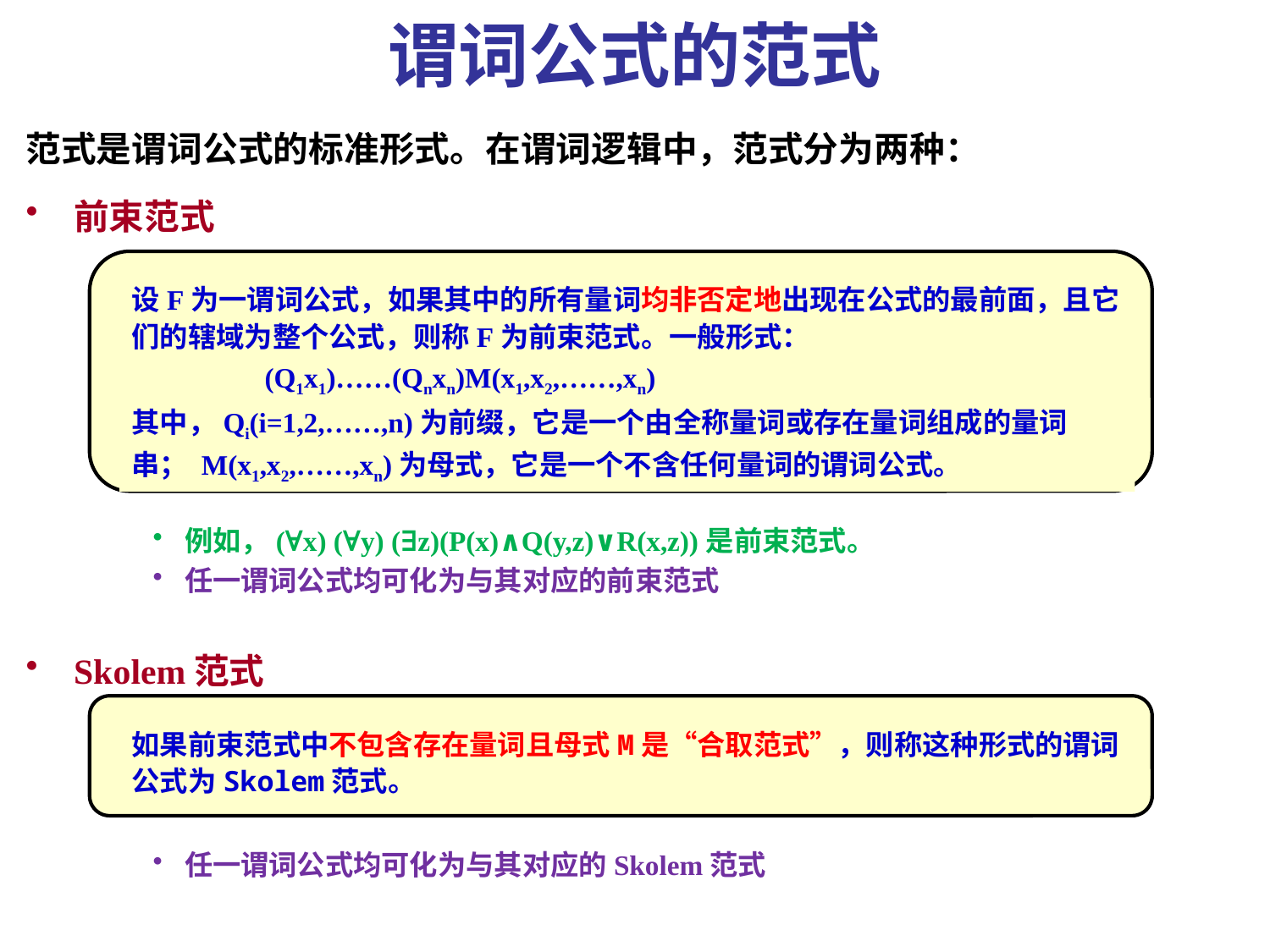

# 谓词公式的范式
范式是谓词公式的标准形式。在谓词逻辑中，范式分为两种：
前束范式

例如，(∀x) (∀y) (∃z)(P(x)∧Q(y,z)∨R(x,z))是前束范式。
任一谓词公式均可化为与其对应的前束范式

Skolem范式

任一谓词公式均可化为与其对应的Skolem范式

设F为一谓词公式，如果其中的所有量词均非否定地出现在公式的最前面，且它们的辖域为整个公式，则称F为前束范式。一般形式：
                   (Q1x1)……(Qnxn)M(x1,x2,……,xn)
其中，Qi(i=1,2,……,n)为前缀，它是一个由全称量词或存在量词组成的量词串； M(x1,x2,……,xn)为母式，它是一个不含任何量词的谓词公式。

如果前束范式中不包含存在量词且母式M是“合取范式”，则称这种形式的谓词公式为Skolem范式。